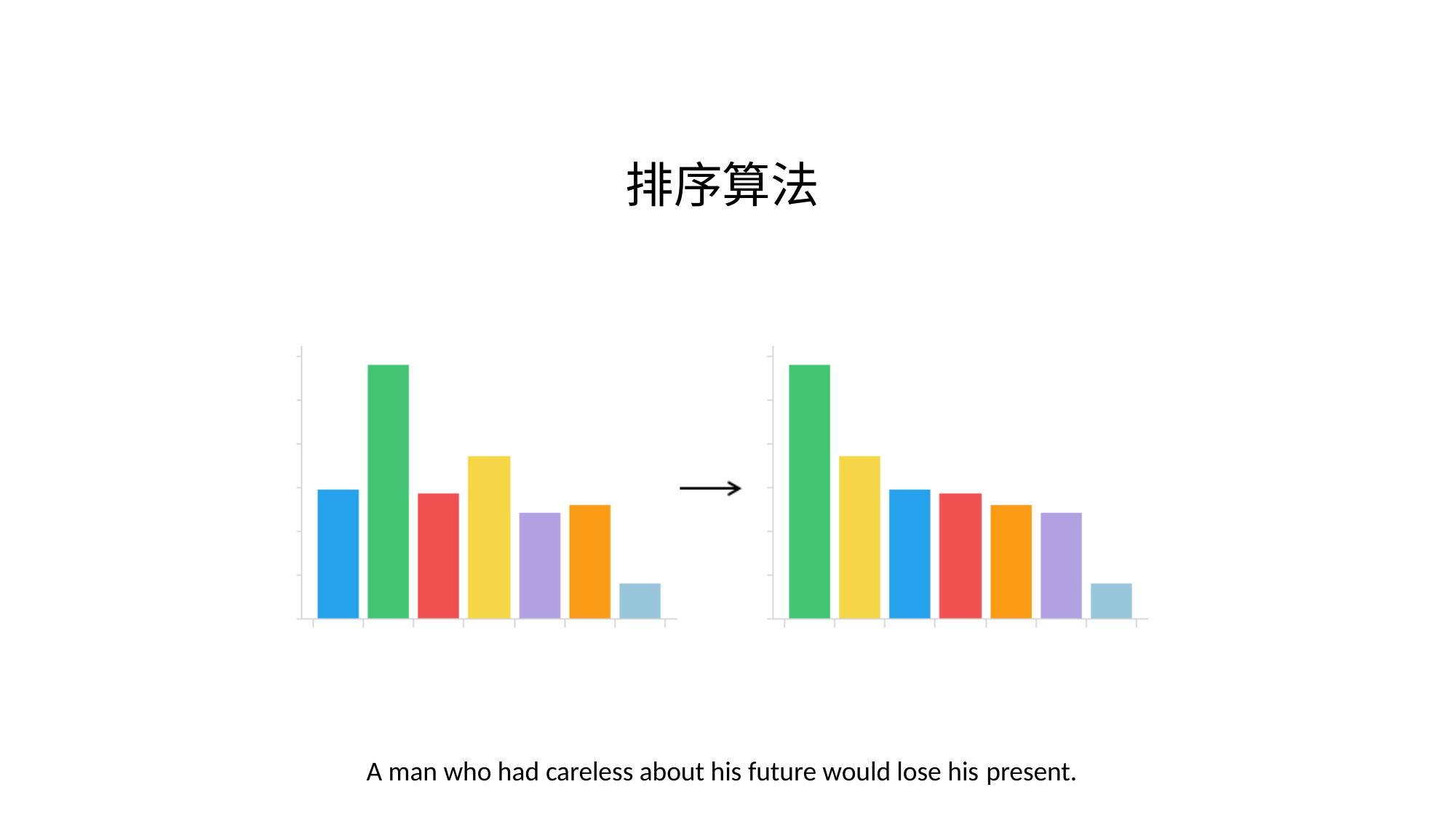

# 排序算法

A man who had careless about his future would lose his present.